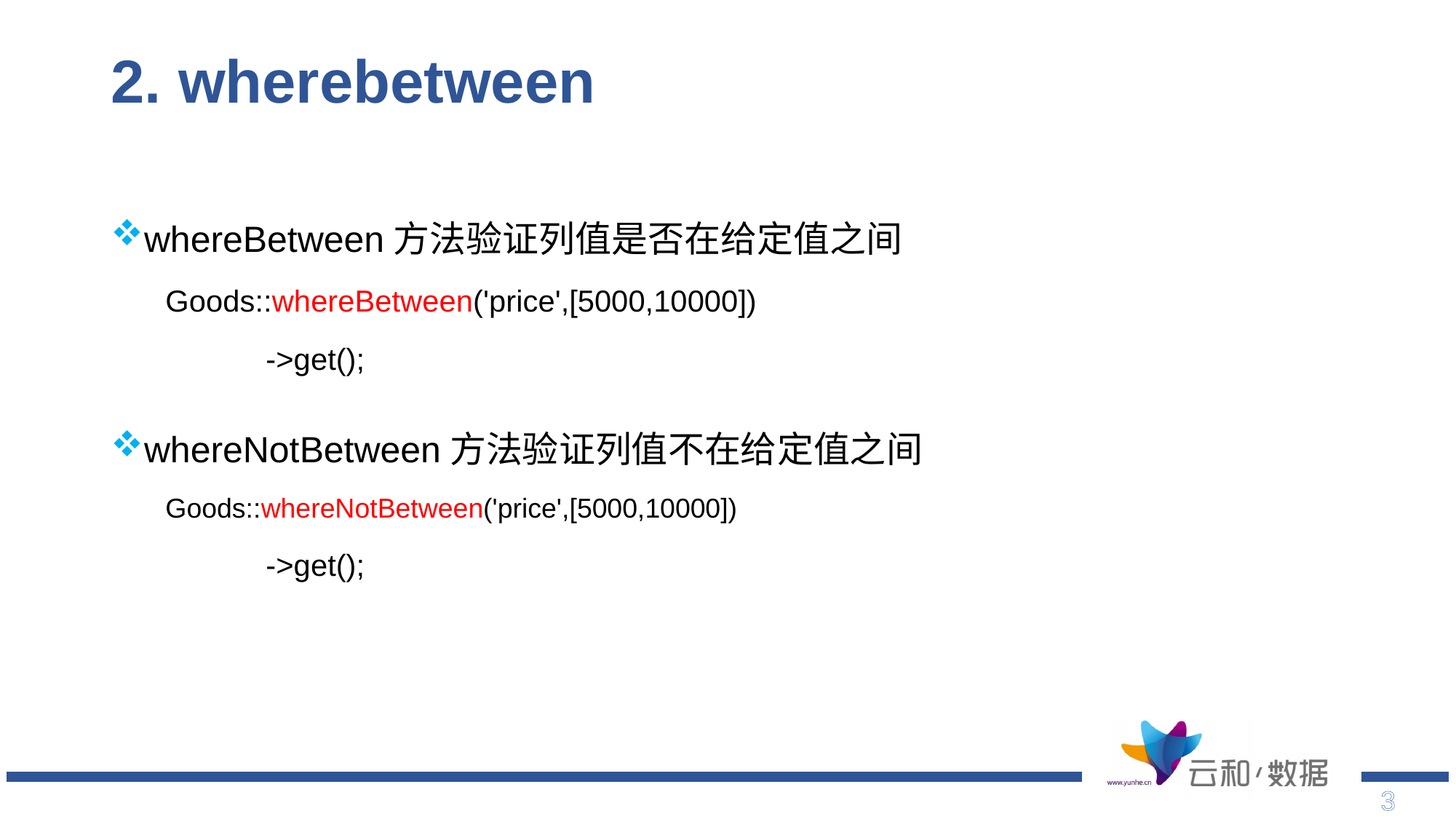

# 2. wherebetween
whereBetween方法验证列值是否在给定值之间
Goods::whereBetween('price',[5000,10000])
            ->get();
whereNotBetween方法验证列值不在给定值之间
Goods::whereNotBetween('price',[5000,10000])
            ->get();